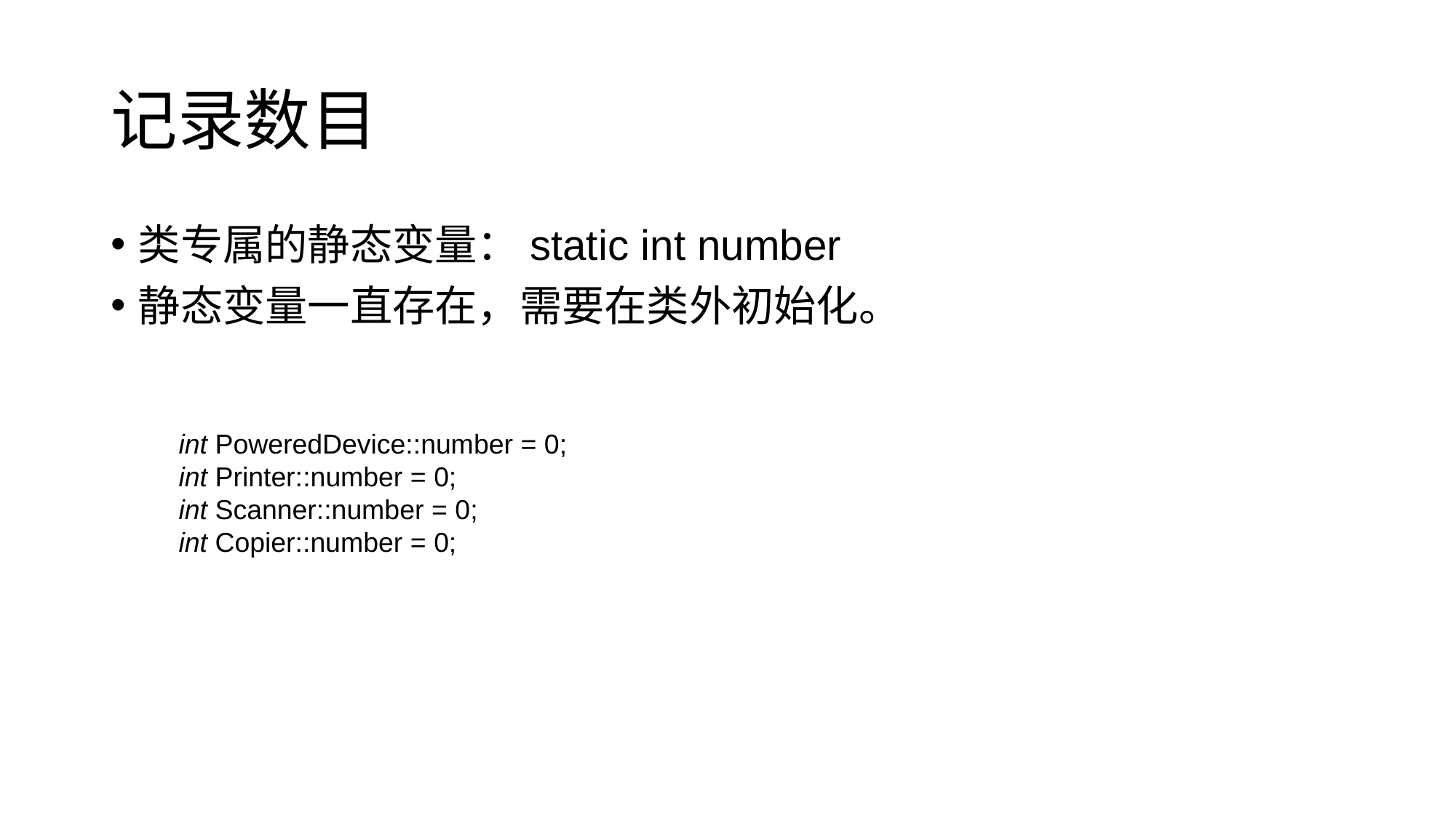

# 记录数目
类专属的静态变量：static int number
静态变量一直存在，需要在类外初始化。

int PoweredDevice::number = 0;
int Printer::number = 0;
int Scanner::number = 0;
int Copier::number = 0;